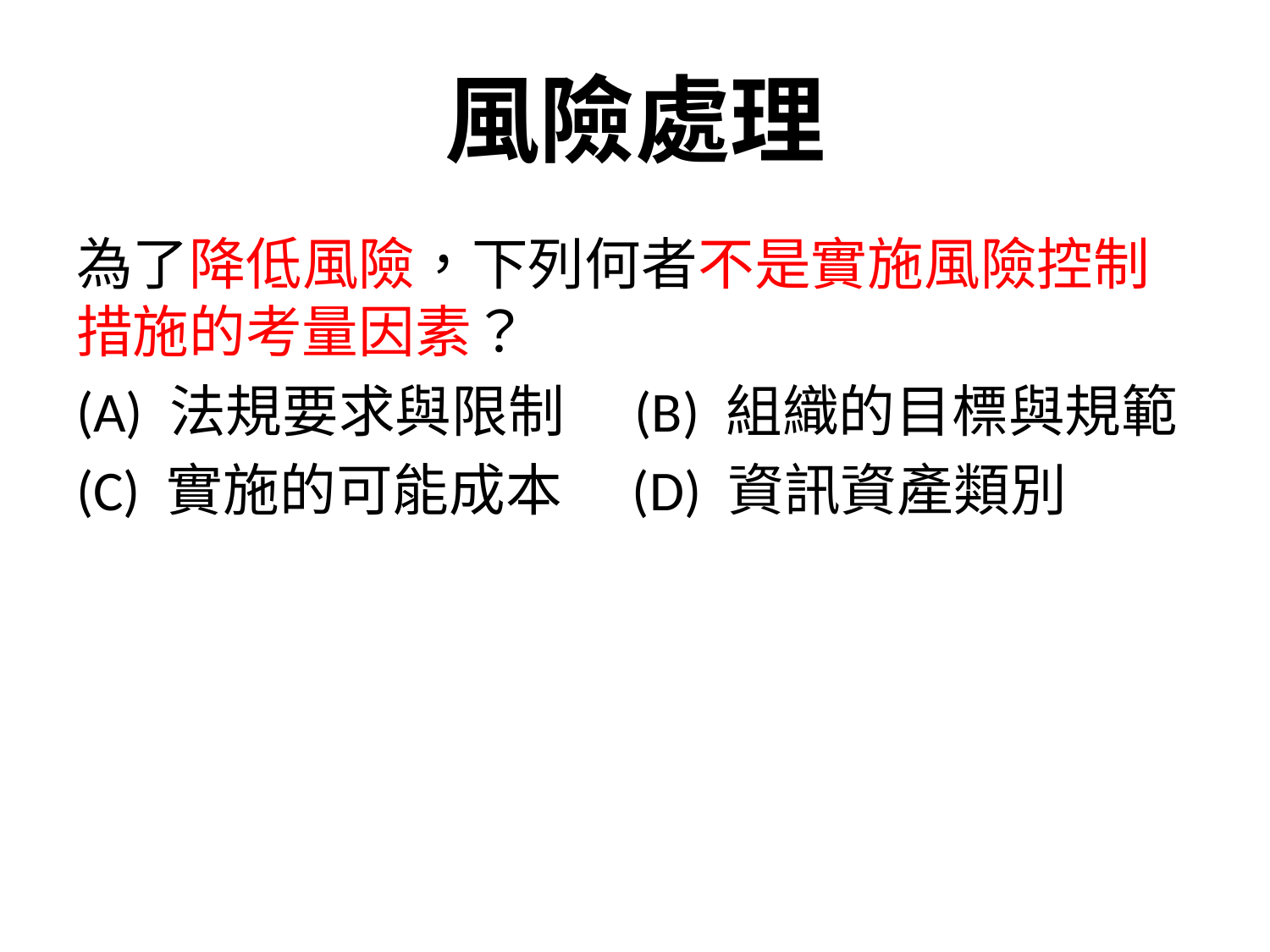

# 風險處理
為了降低風險，下列何者不是實施風險控制措施的考量因素？
(A) 法規要求與限制　(B) 組織的目標與規範
(C) 實施的可能成本　(D) 資訊資產類別